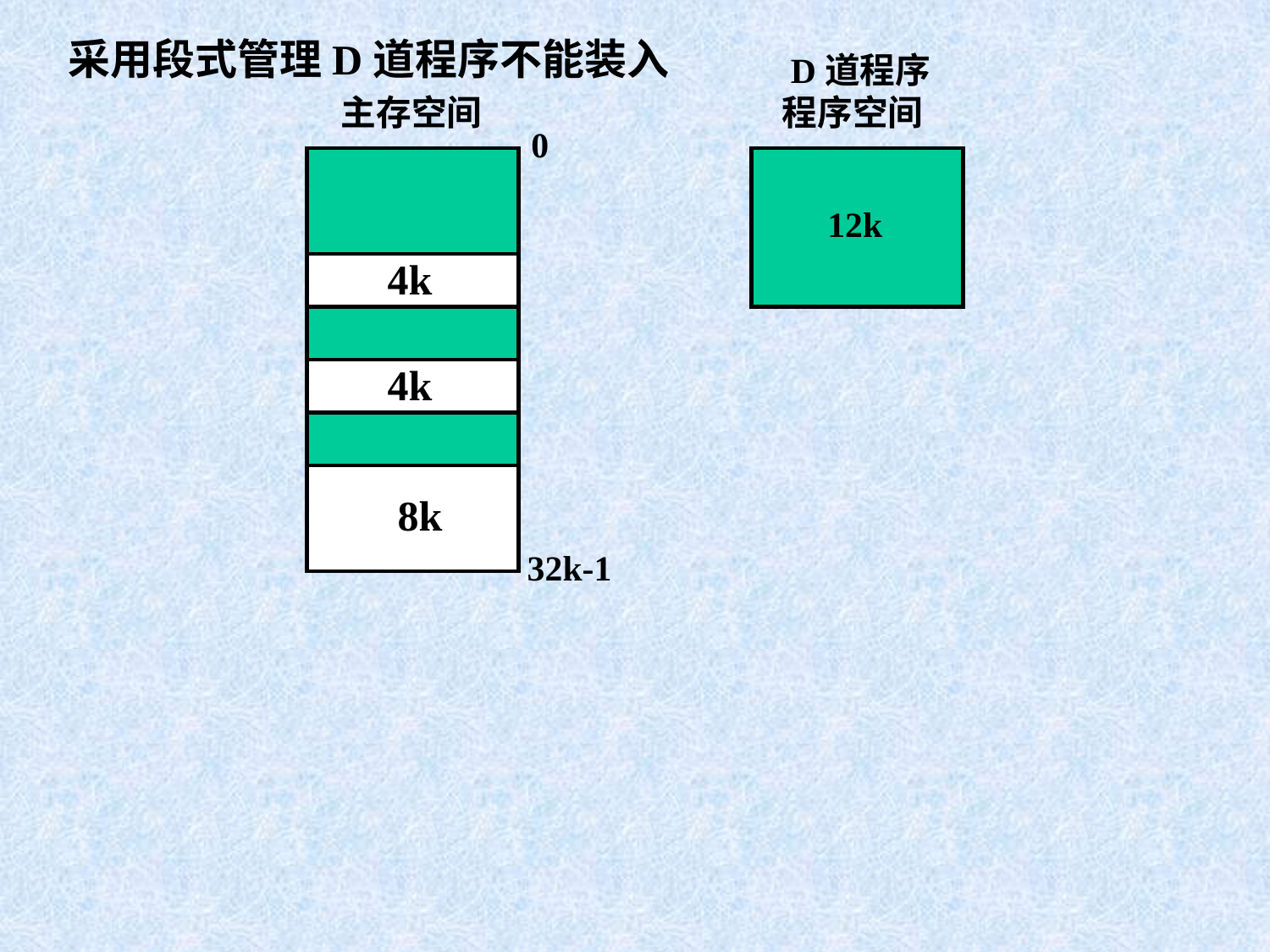

采用段式管理D道程序不能装入
 D道程序
程序空间
主存空间

0

12k
4k

4k

8k
32k-1